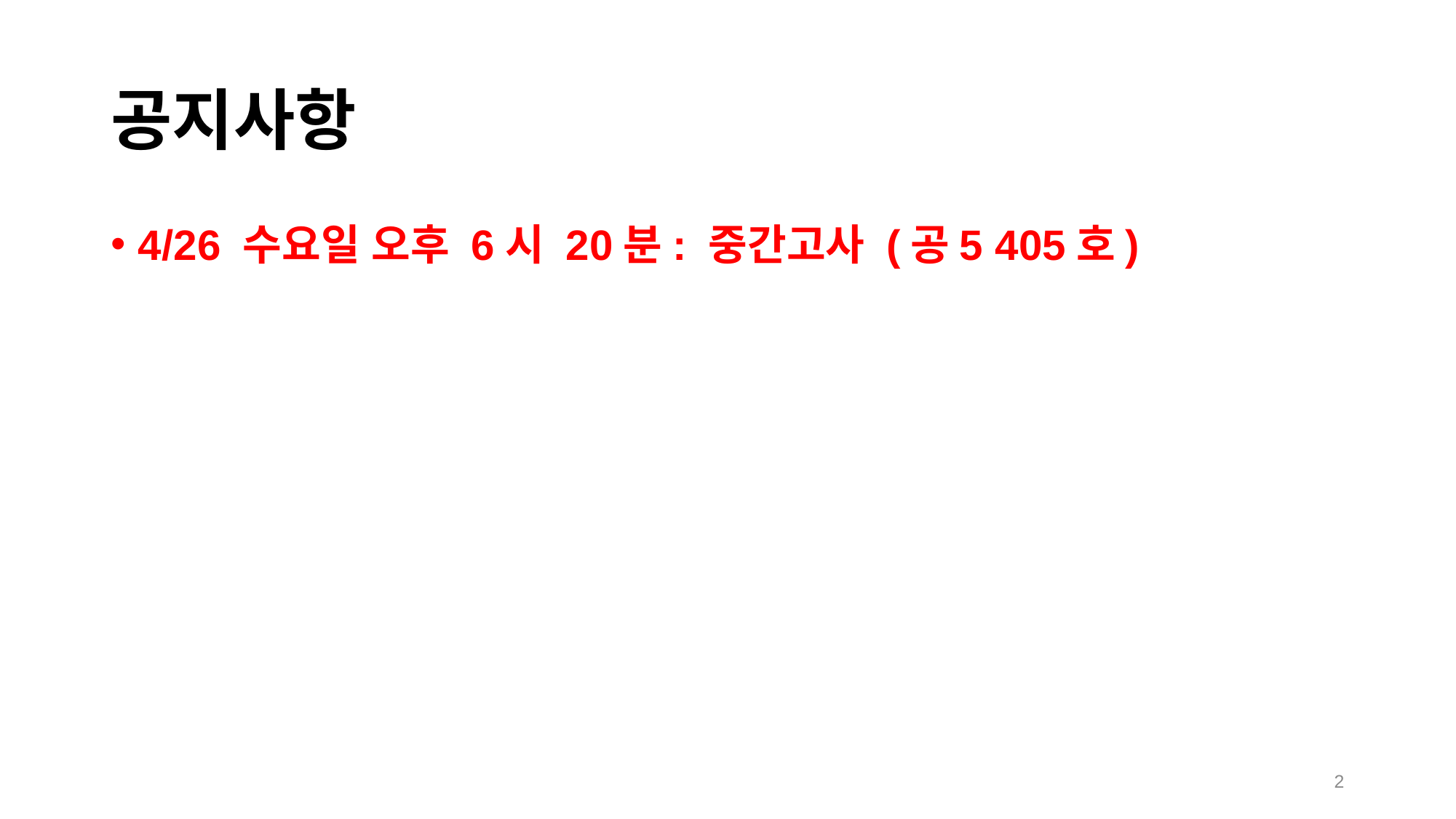

# 공지사항
4/26 수요일 오후 6시 20분: 중간고사 (공5 405호)

2